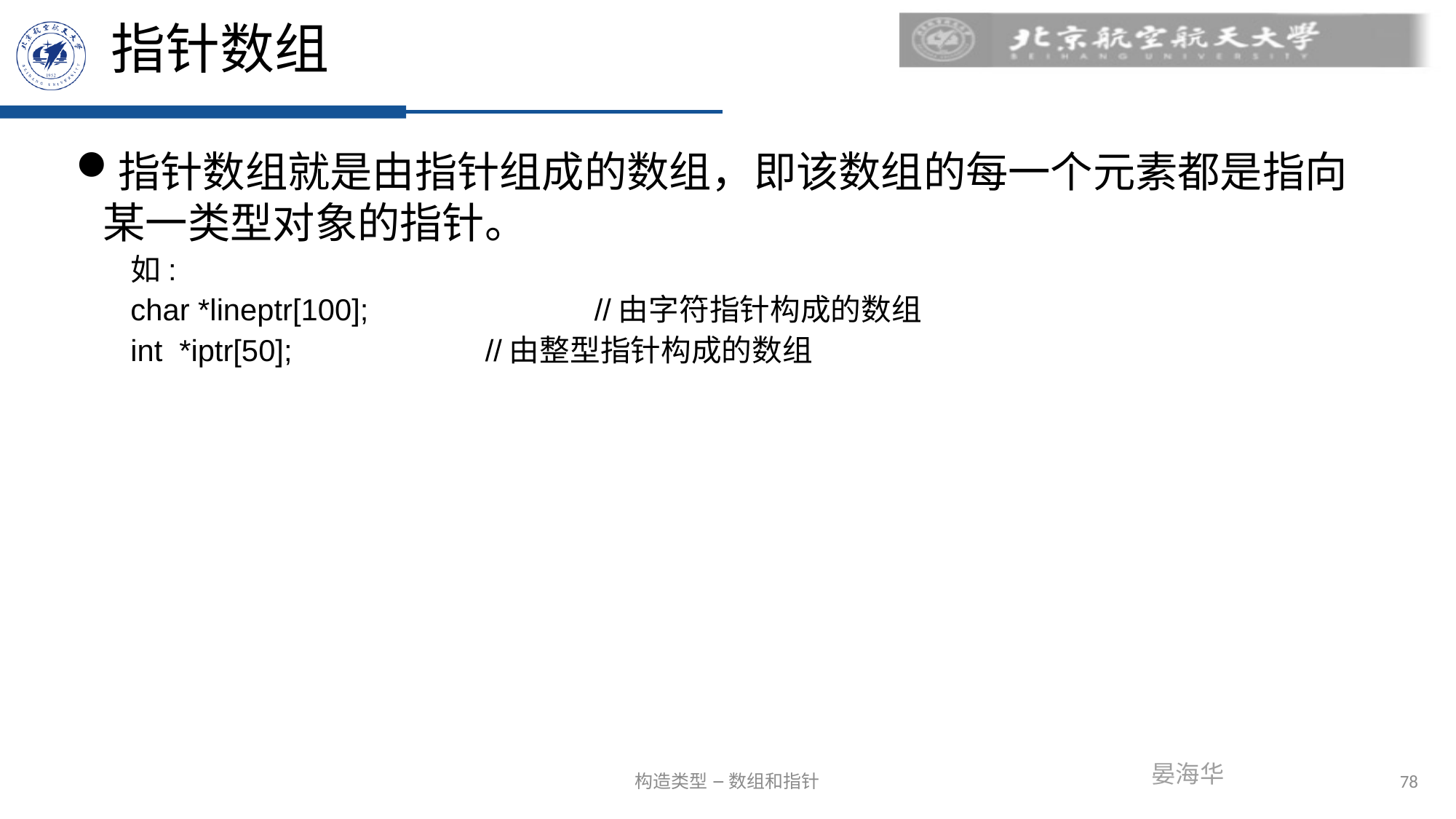

# 指针数组
指针数组就是由指针组成的数组，即该数组的每一个元素都是指向某一类型对象的指针。
如:
char *lineptr[100]; 		//由字符指针构成的数组
int  *iptr[50];		//由整型指针构成的数组
78
构造类型 – 数组和指针